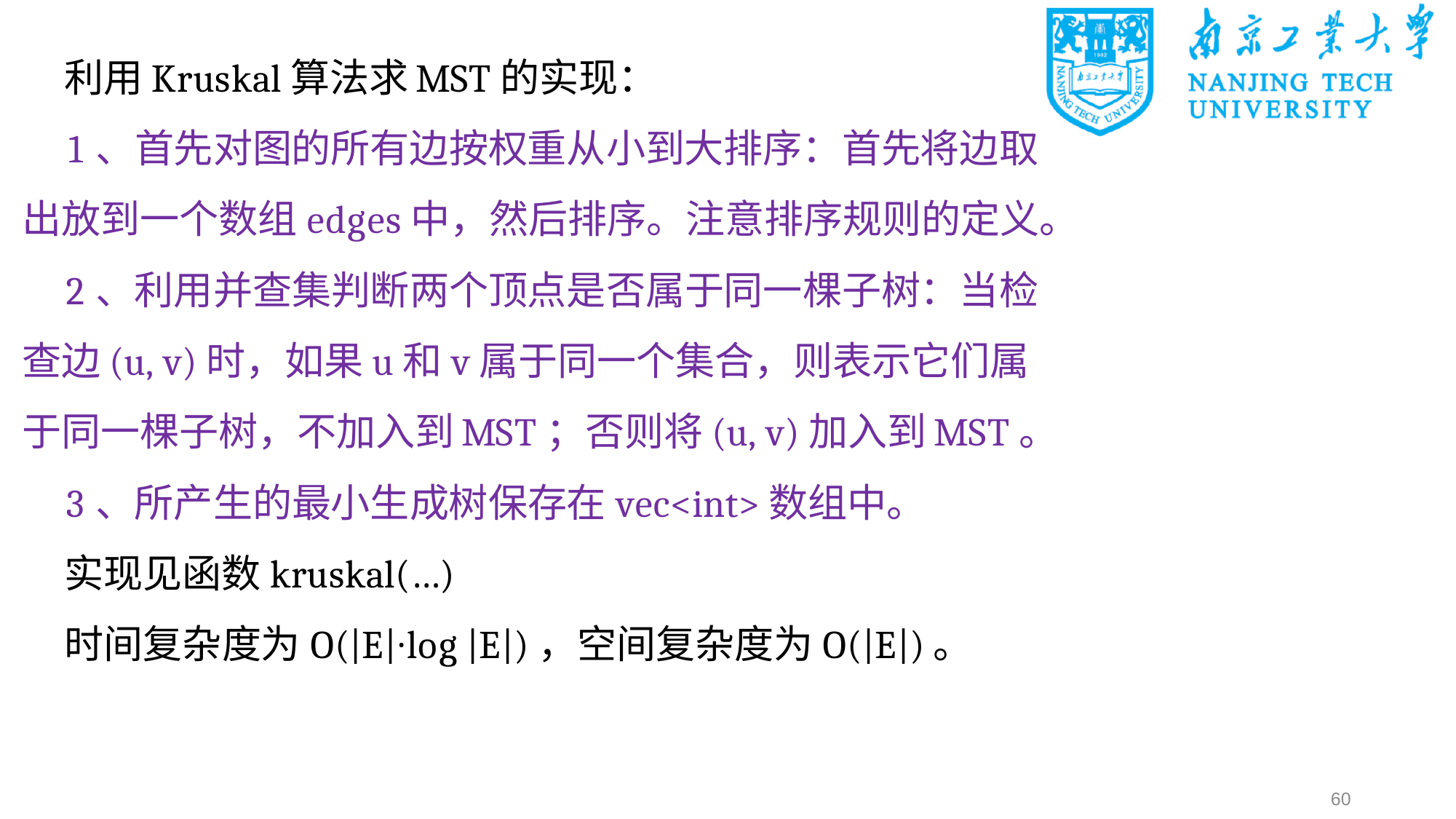

利用Kruskal算法求MST的实现：
1、首先对图的所有边按权重从小到大排序：首先将边取出放到一个数组edges中，然后排序。注意排序规则的定义。
2、利用并查集判断两个顶点是否属于同一棵子树：当检查边(u, v)时，如果u和v属于同一个集合，则表示它们属于同一棵子树，不加入到MST；否则将(u, v)加入到MST。
3、所产生的最小生成树保存在vec<int>数组中。
实现见函数kruskal(…)
时间复杂度为O(|E|∙log |E|)，空间复杂度为O(|E|)。
60